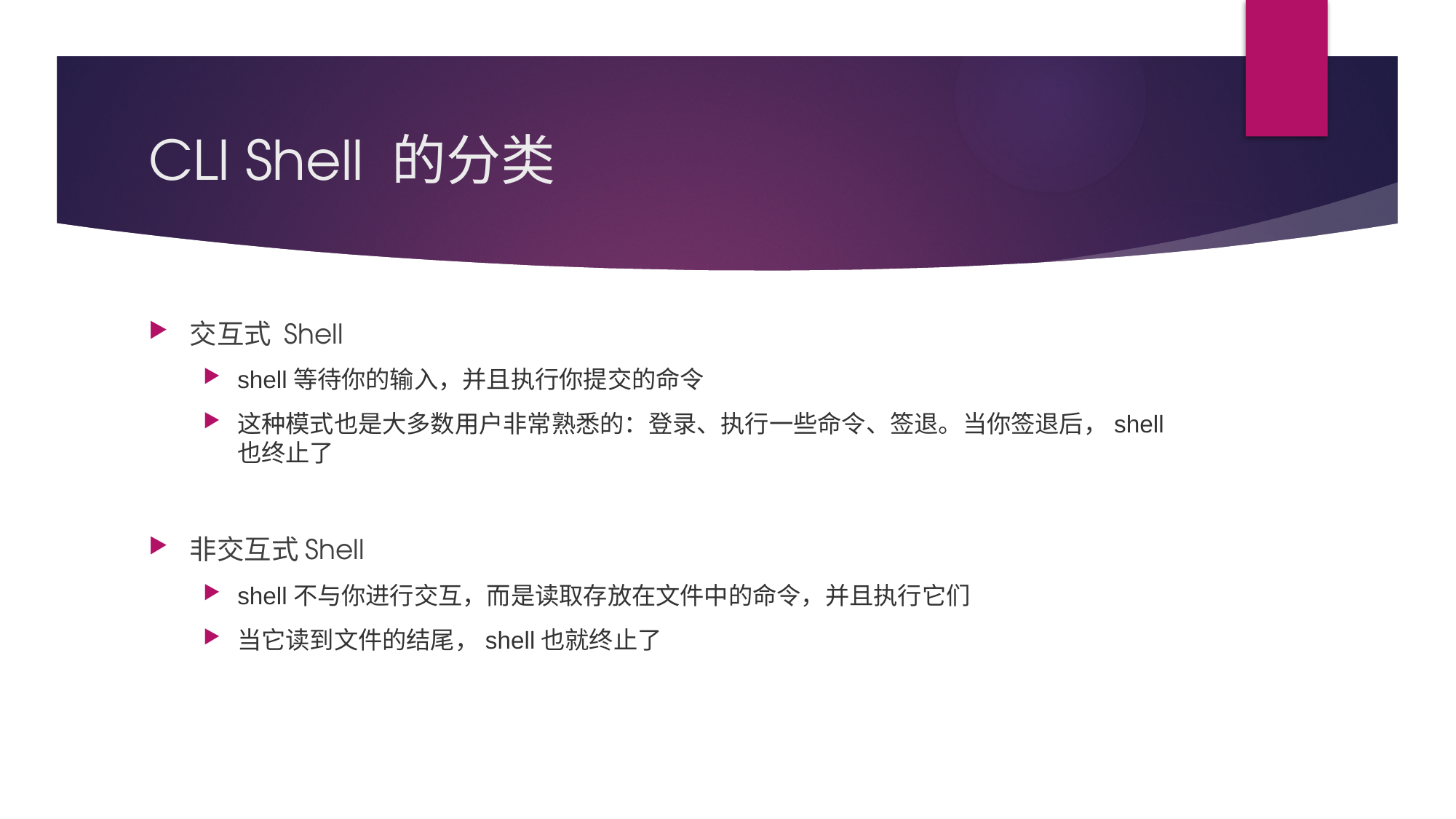

# CLI Shell 的分类
交互式 Shell
shell等待你的输入，并且执行你提交的命令
这种模式也是大多数用户非常熟悉的：登录、执行一些命令、签退。当你签退后，shell也终止了

非交互式Shell
shell不与你进行交互，而是读取存放在文件中的命令，并且执行它们
当它读到文件的结尾，shell也就终止了